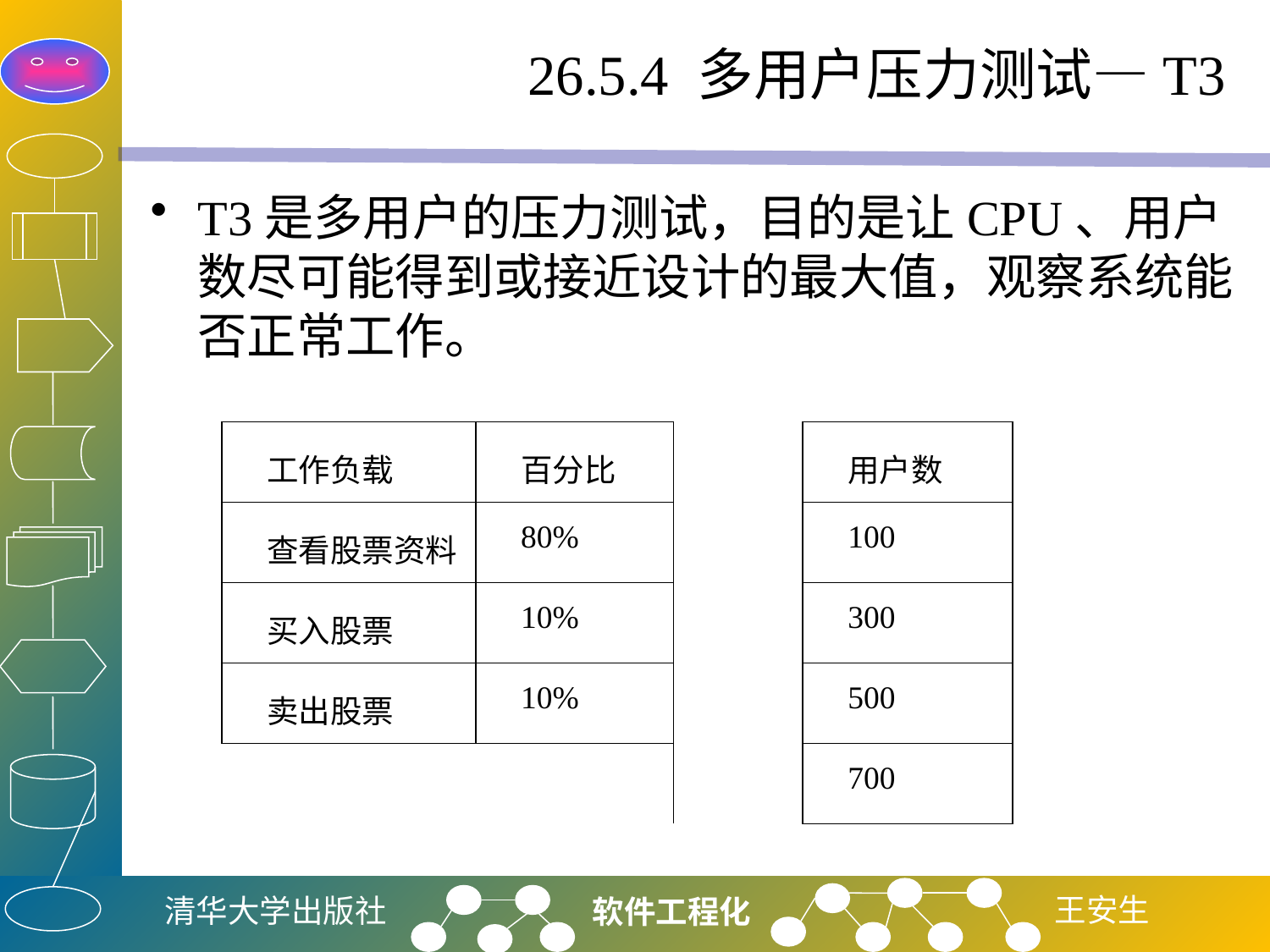

# 26.5.4 多用户压力测试—T3
T3是多用户的压力测试，目的是让CPU、用户数尽可能得到或接近设计的最大值，观察系统能否正常工作。
| 工作负载 | 百分比 |  | 用户数 |
| --- | --- | --- | --- |
| 查看股票资料 | 80% |  | 100 |
| 买入股票 | 10% |  | 300 |
| 卖出股票 | 10% |  | 500 |
|  |  |  | 700 |